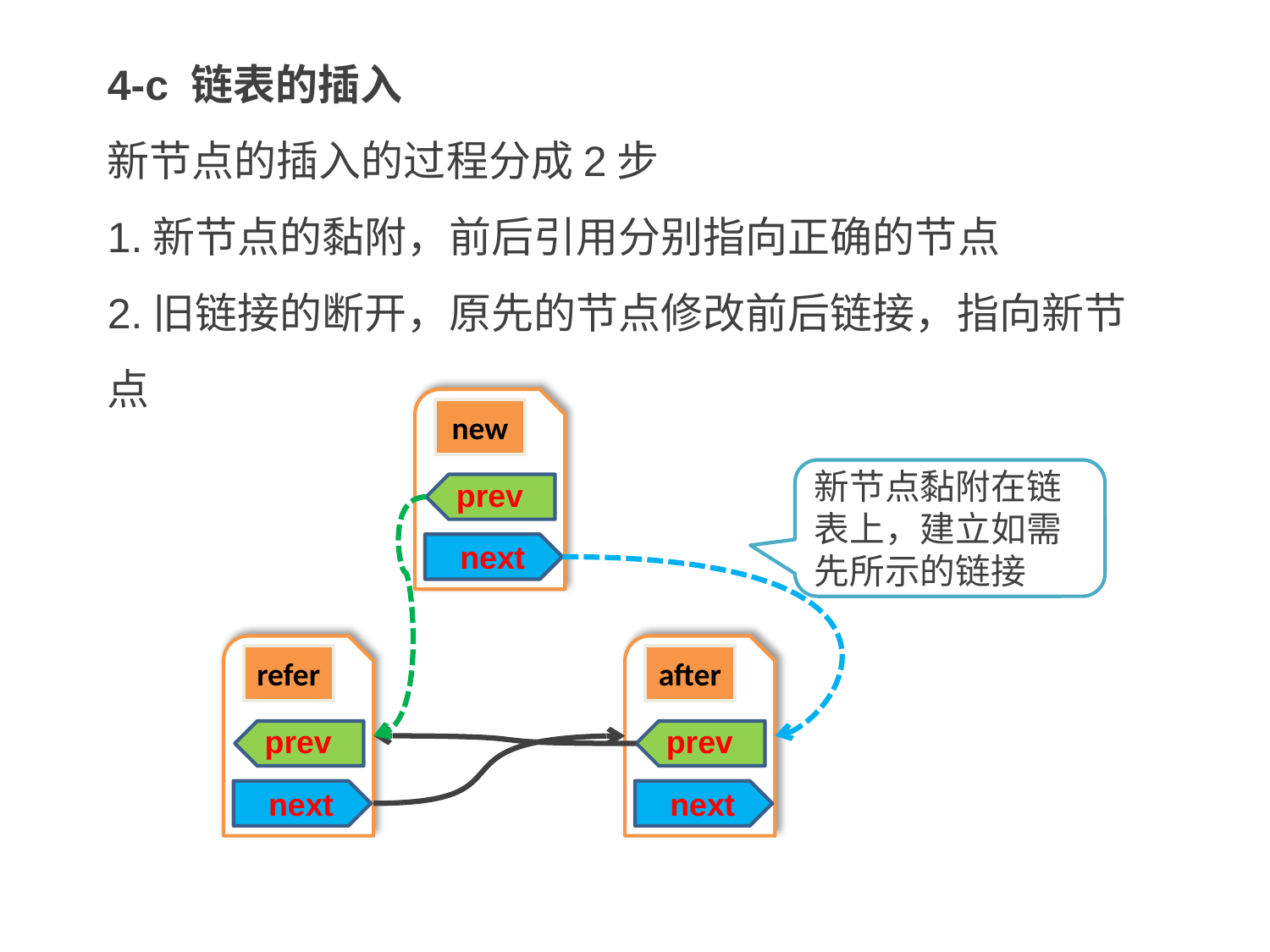

4-c 链表的插入
新节点的插入的过程分成2步
1.新节点的黏附，前后引用分别指向正确的节点
2.旧链接的断开，原先的节点修改前后链接，指向新节点

new
prev

 next
新节点黏附在链表上，建立如需先所示的链接

refer
prev

 next

after
prev

 next